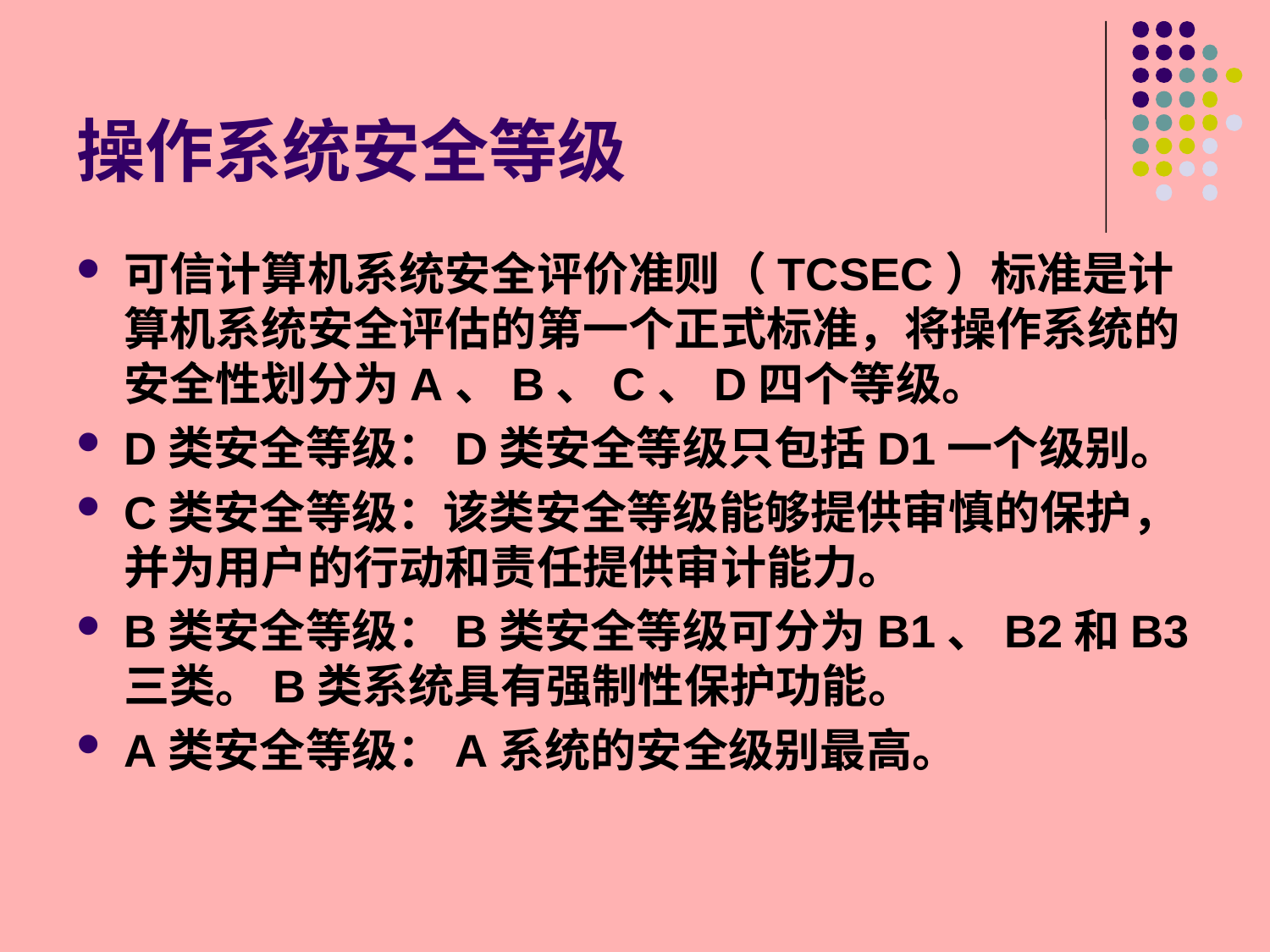

# 操作系统安全等级
可信计算机系统安全评价准则（TCSEC）标准是计算机系统安全评估的第一个正式标准，将操作系统的安全性划分为A、B、C、D四个等级。
D类安全等级：D类安全等级只包括D1一个级别。
C类安全等级：该类安全等级能够提供审慎的保护，并为用户的行动和责任提供审计能力。
B类安全等级：B类安全等级可分为B1、B2和B3三类。B类系统具有强制性保护功能。
A类安全等级：A系统的安全级别最高。